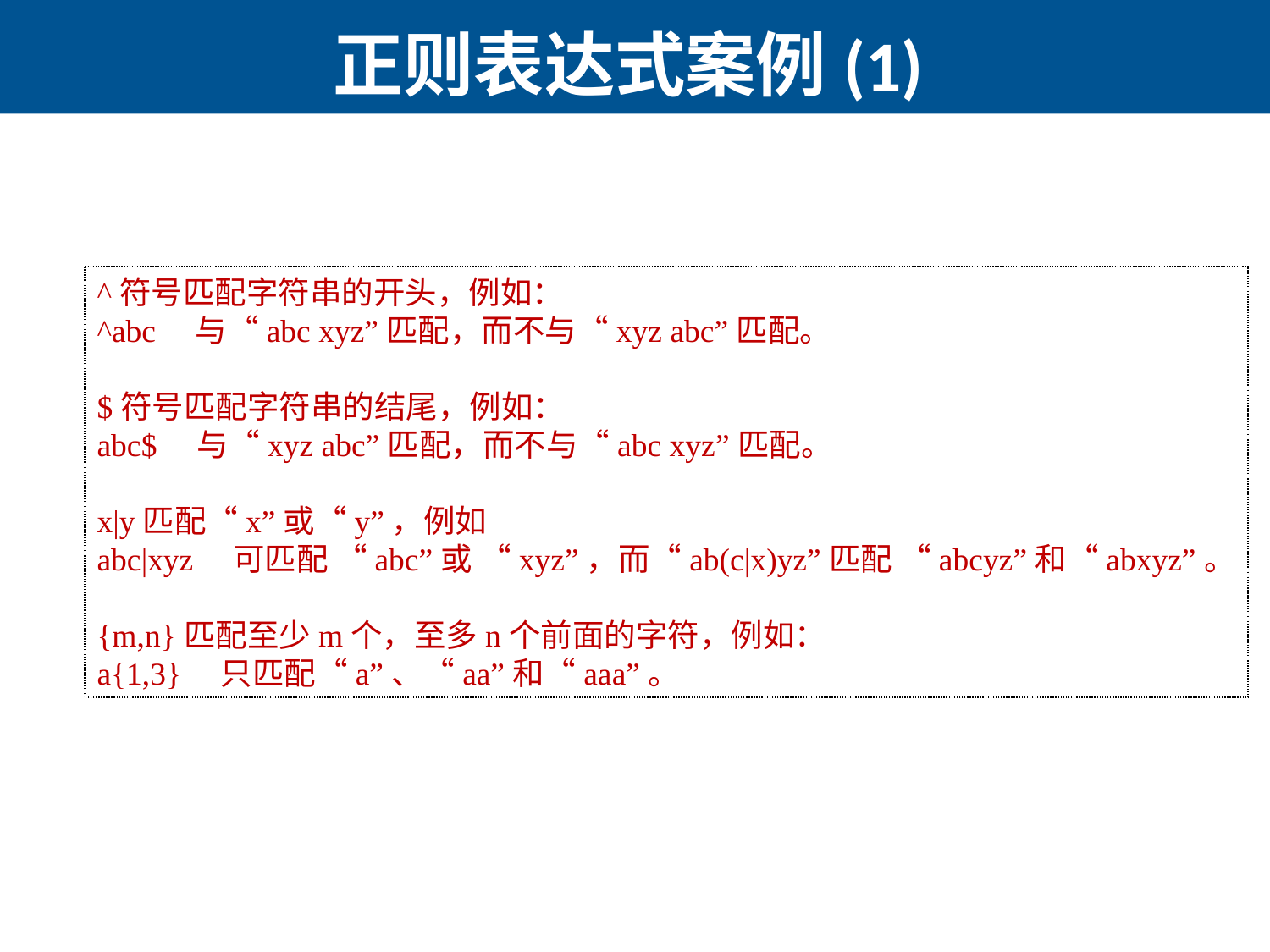

# 正则表达式案例(1)

^符号匹配字符串的开头，例如：
^abc　与“abc xyz”匹配，而不与“xyz abc”匹配。

$符号匹配字符串的结尾，例如：
abc$　与“xyz abc”匹配，而不与“abc xyz”匹配。

x|y匹配“x”或“y”，例如
abc|xyz　可匹配 “abc”或 “xyz”，而“ab(c|x)yz”匹配 “abcyz”和“abxyz”。

{m,n}匹配至少m个，至多n个前面的字符，例如：
a{1,3}　只匹配“a”、“aa”和“aaa”。